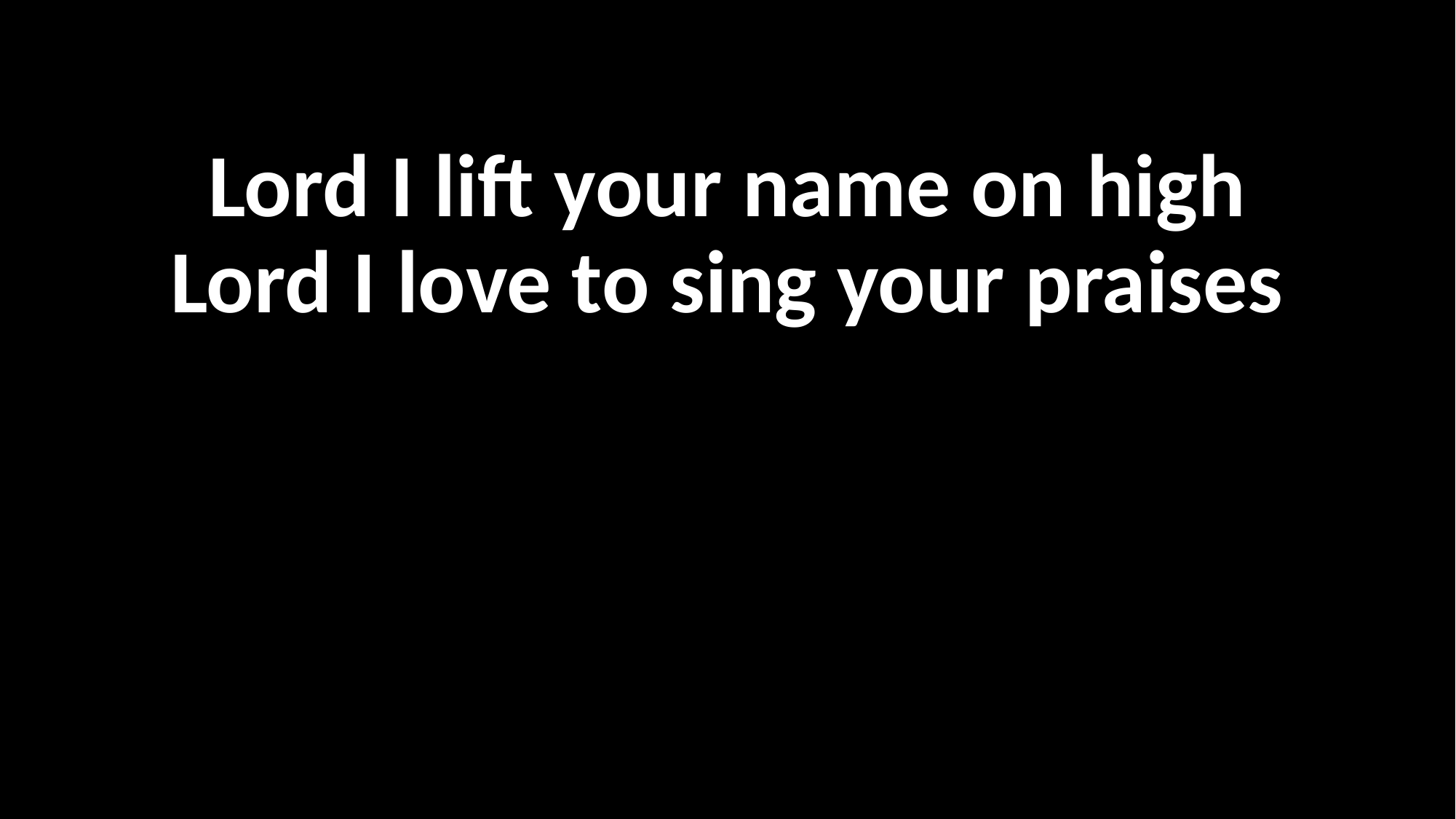

# 아름다운 주의 이름
예수 예슈아
Lord I lift your name on high
Lord I love to sing your praises